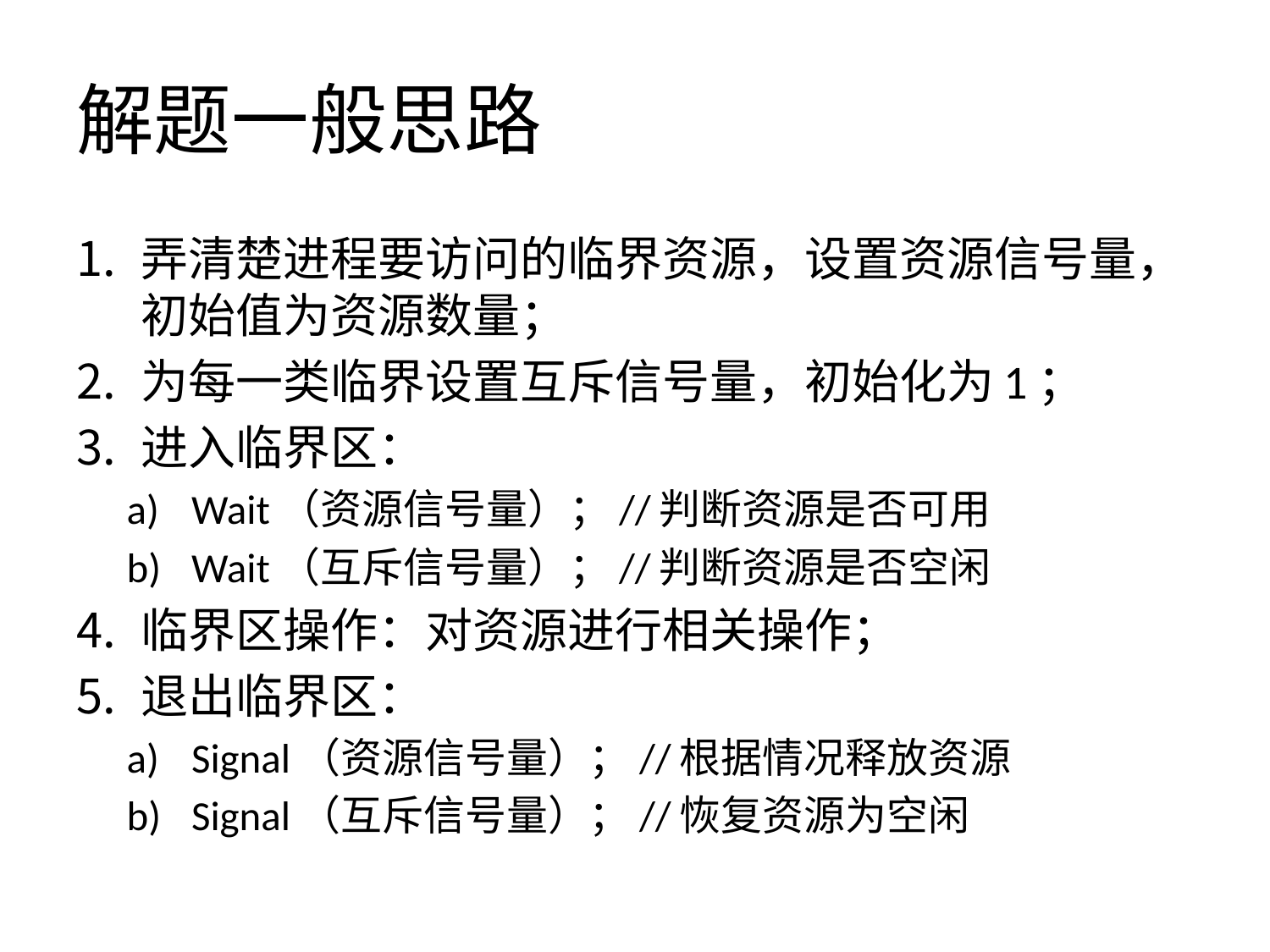

# 解题一般思路
弄清楚进程要访问的临界资源，设置资源信号量，初始值为资源数量；
为每一类临界设置互斥信号量，初始化为1；
进入临界区：
Wait（资源信号量）；//判断资源是否可用
Wait（互斥信号量）；//判断资源是否空闲
临界区操作：对资源进行相关操作；
退出临界区：
Signal（资源信号量）；//根据情况释放资源
Signal（互斥信号量）；//恢复资源为空闲